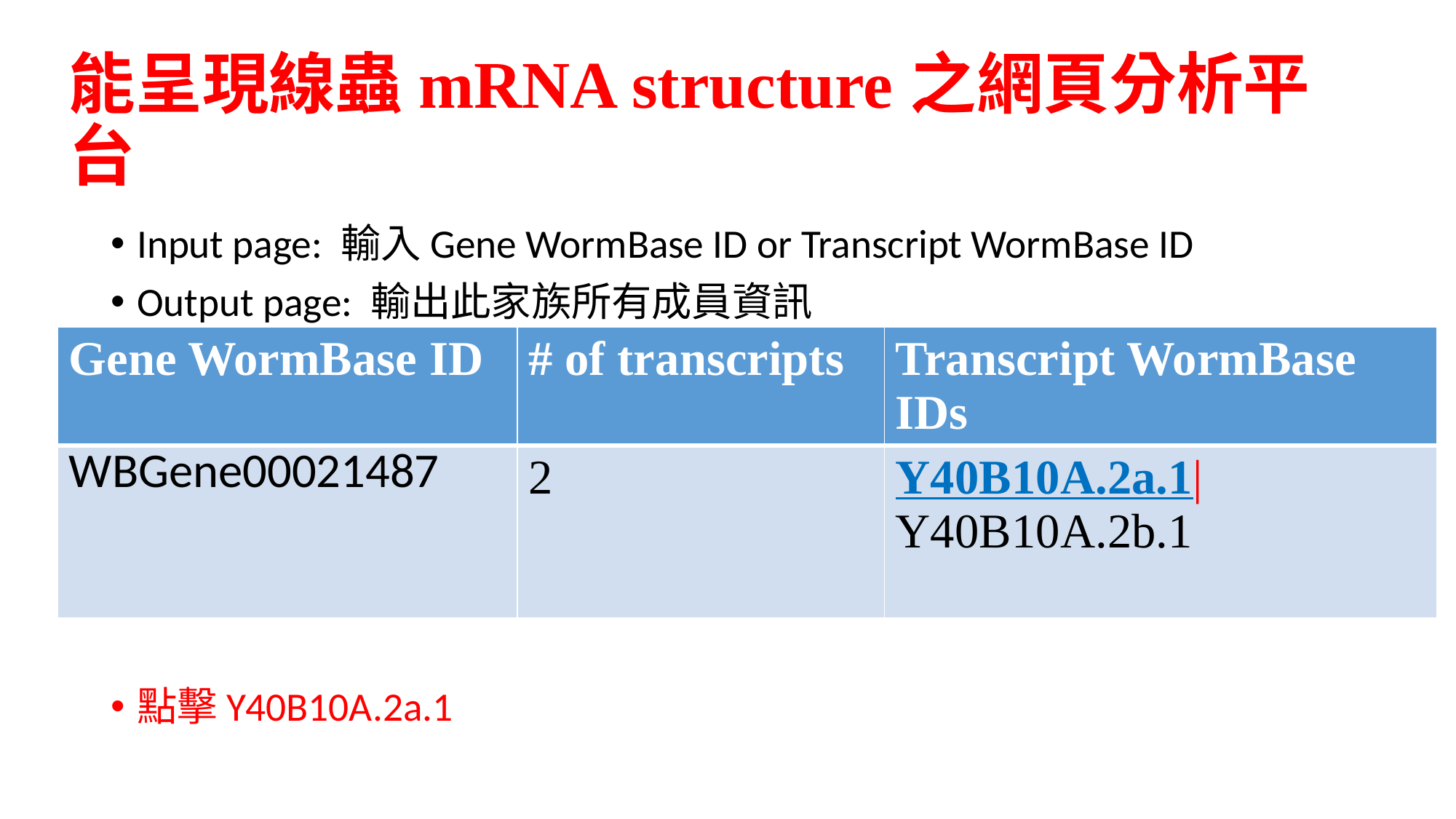

# 能呈現線蟲mRNA structure之網頁分析平台
Input page: 輸入Gene WormBase ID or Transcript WormBase ID
Output page: 輸出此家族所有成員資訊

點擊Y40B10A.2a.1
| Gene WormBase ID | # of transcripts | Transcript WormBase IDs |
| --- | --- | --- |
| WBGene00021487 | 2 | Y40B10A.2a.1|Y40B10A.2b.1 |